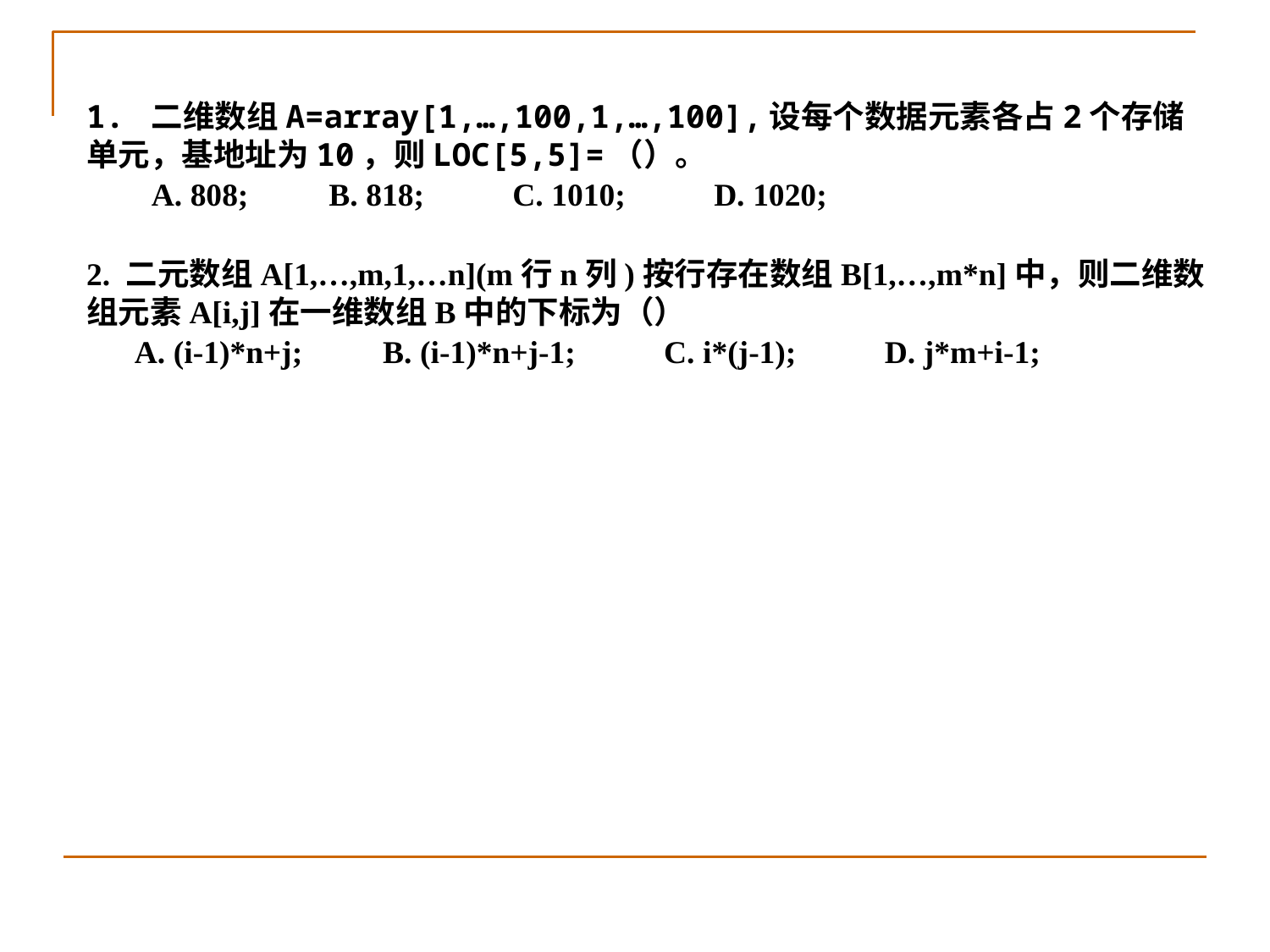

1. 二维数组A=array[1,…,100,1,…,100],设每个数据元素各占2个存储单元，基地址为10，则LOC[5,5]=（）。
    A. 808;          B. 818;           C. 1010;           D. 1020;

2. 二元数组A[1,…,m,1,…n](m行n列)按行存在数组B[1,…,m*n]中，则二维数组元素A[i,j]在一维数组B中的下标为（）
      A. (i-1)*n+j;          B. (i-1)*n+j-1;           C. i*(j-1);           D. j*m+i-1;